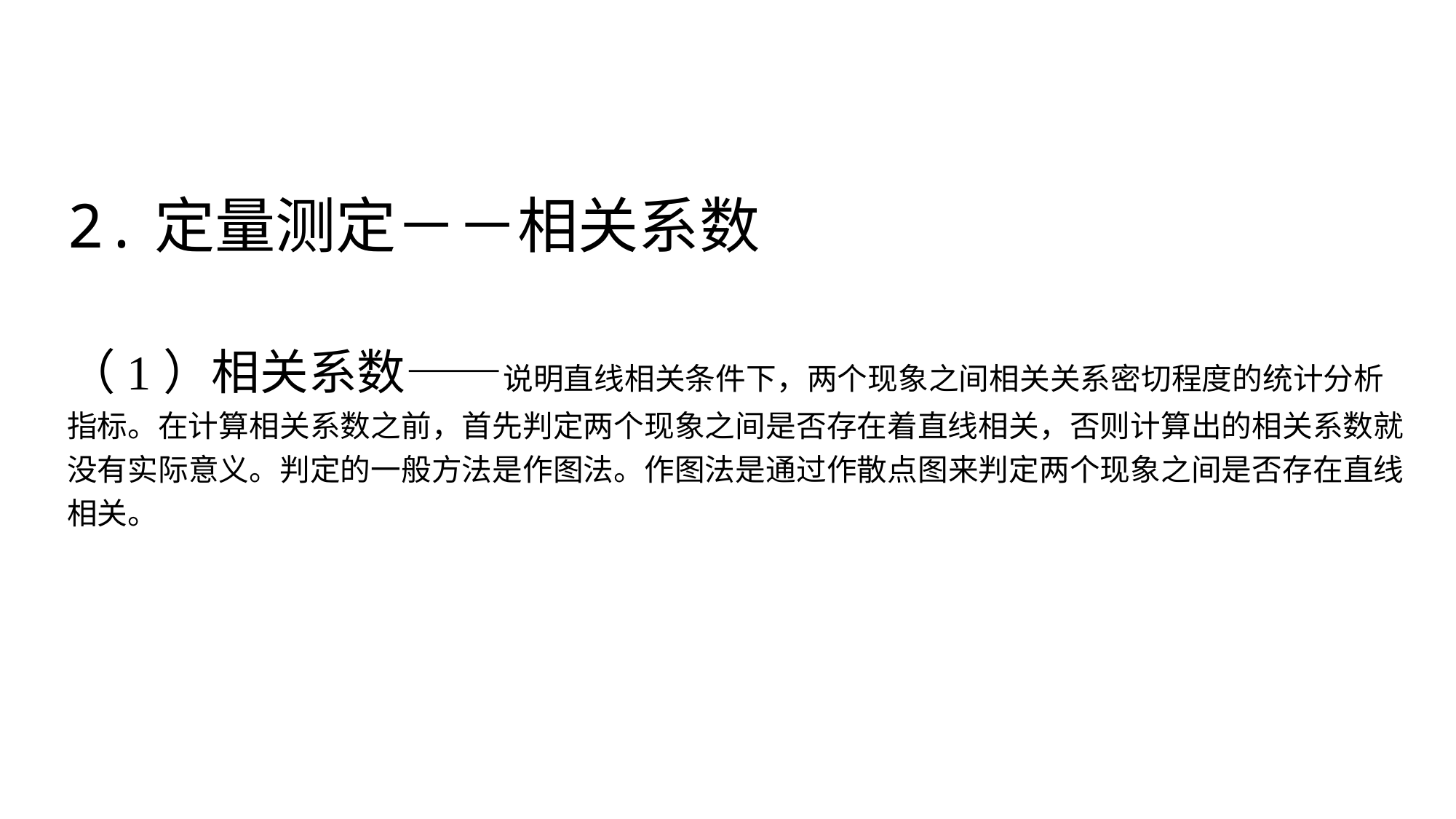

2.定量测定－－相关系数

（1）相关系数——说明直线相关条件下，两个现象之间相关关系密切程度的统计分析指标。在计算相关系数之前，首先判定两个现象之间是否存在着直线相关，否则计算出的相关系数就没有实际意义。判定的一般方法是作图法。作图法是通过作散点图来判定两个现象之间是否存在直线相关。